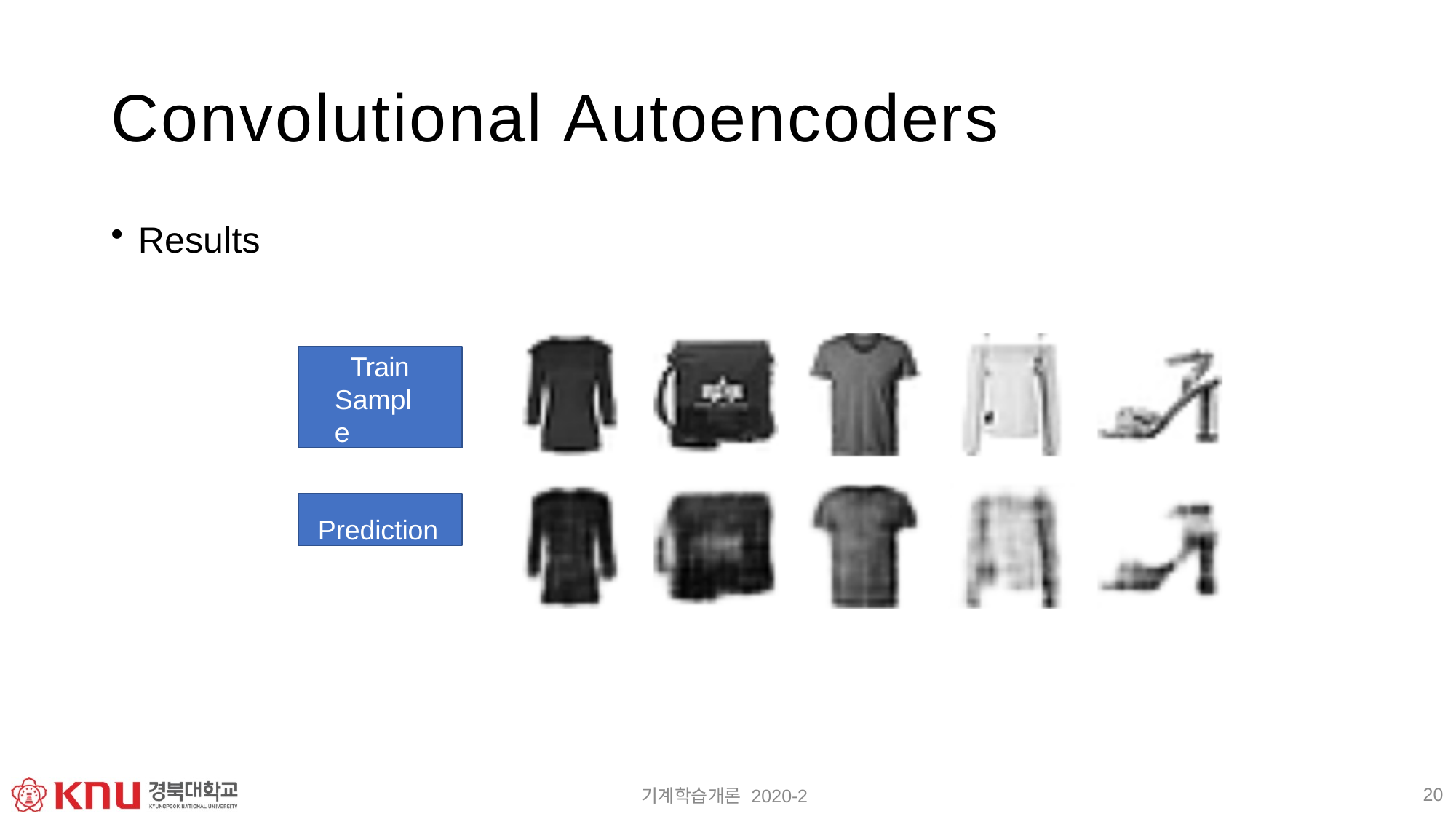

# Convolutional Autoencoders
Results

Train  Sample
Prediction
20
기계학습개론 2020-2